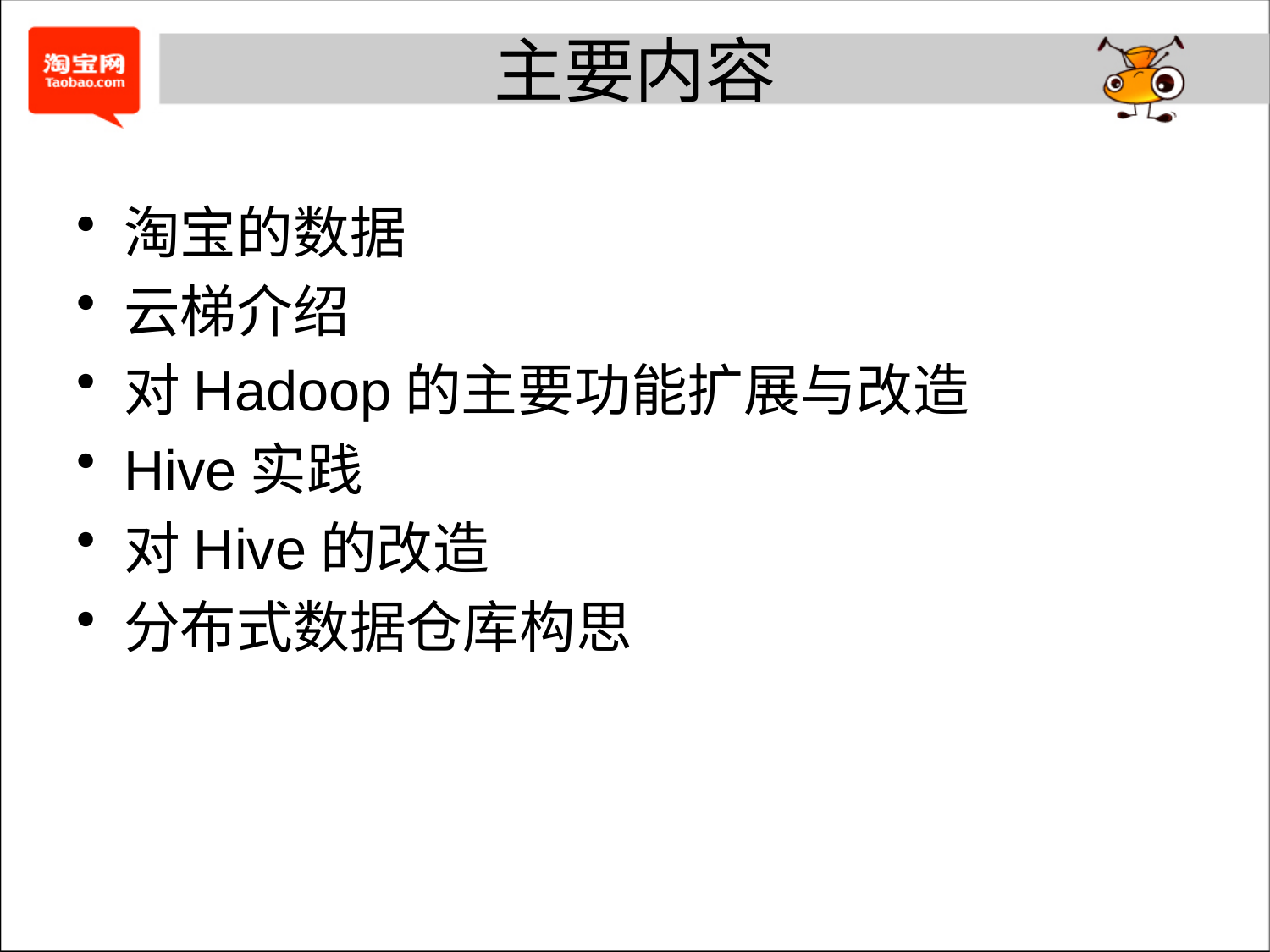

主要内容
淘宝的数据
云梯介绍
对Hadoop的主要功能扩展与改造
Hive实践
对Hive的改造
分布式数据仓库构思